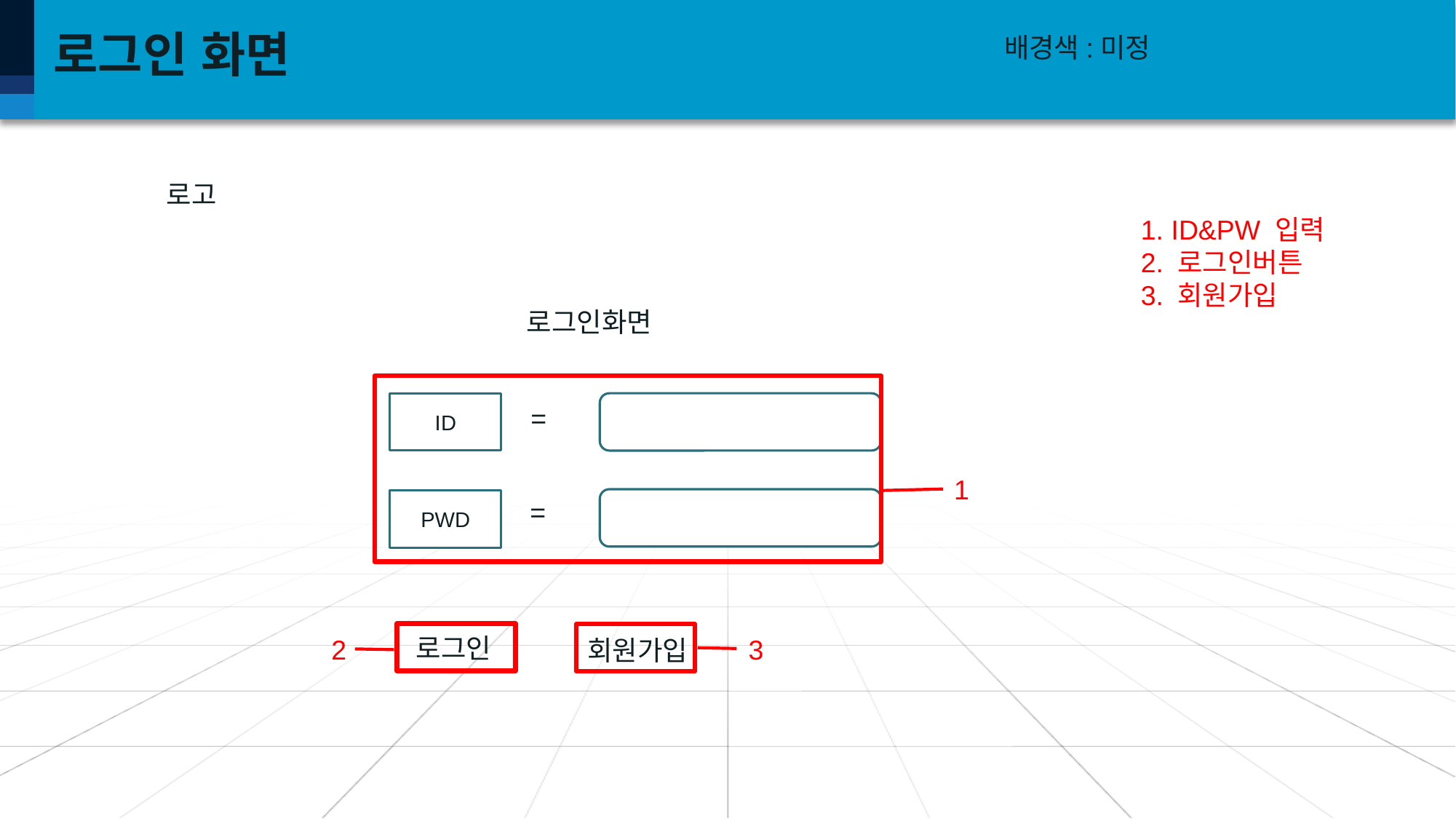

로그인 화면
배경색:미정
로고
로그인화면
ID

=
=

PWD
로그인
회원가입
1. ID&PW 입력
2. 로그인버튼
3. 회원가입

1

2
3